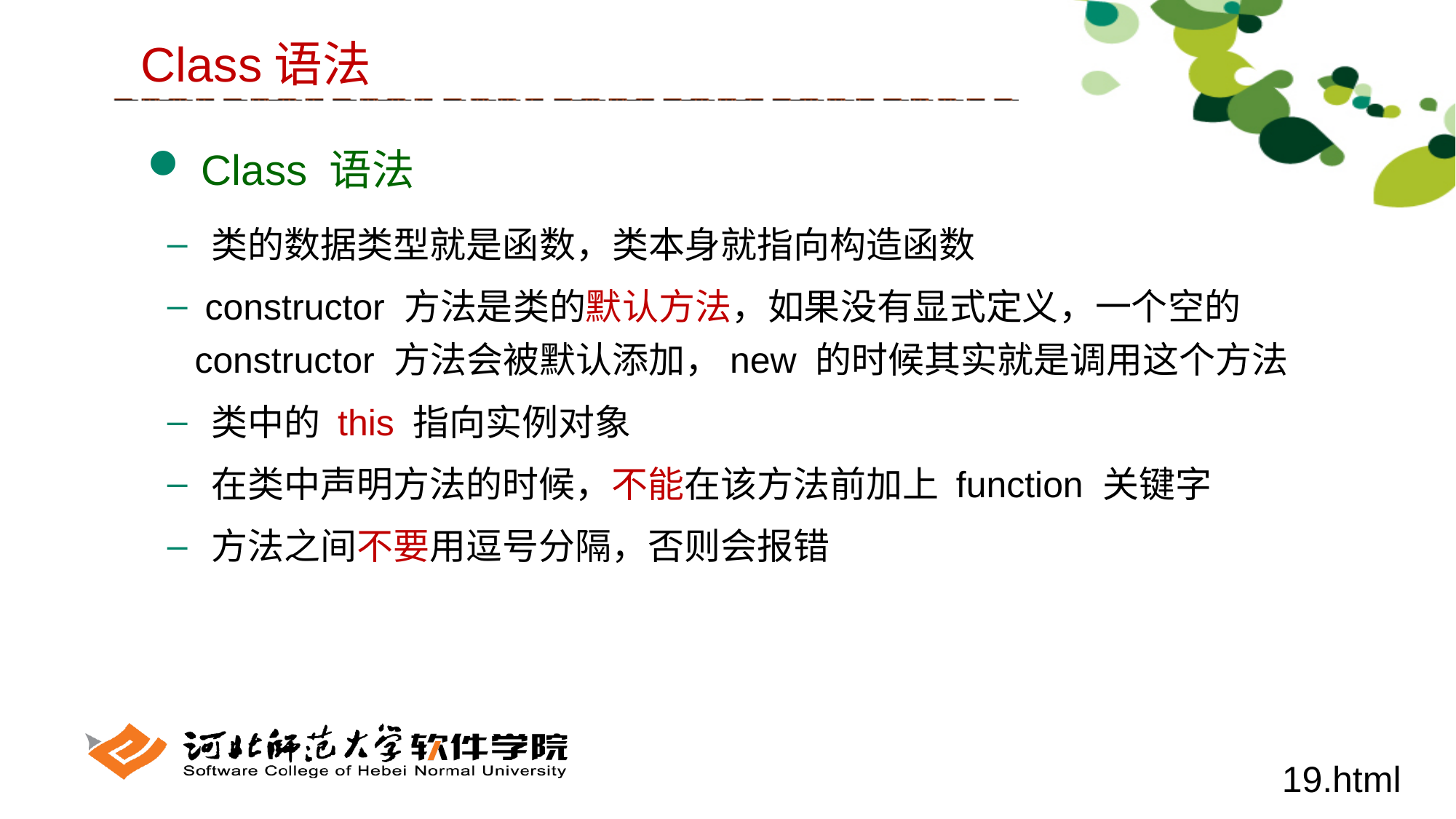

Class语法
 Class 语法
 类的数据类型就是函数，类本身就指向构造函数
 constructor 方法是类的默认方法，如果没有显式定义，一个空的constructor 方法会被默认添加，new 的时候其实就是调用这个方法
 类中的 this 指向实例对象
 在类中声明方法的时候，不能在该方法前加上 function 关键字
 方法之间不要用逗号分隔，否则会报错

19.html